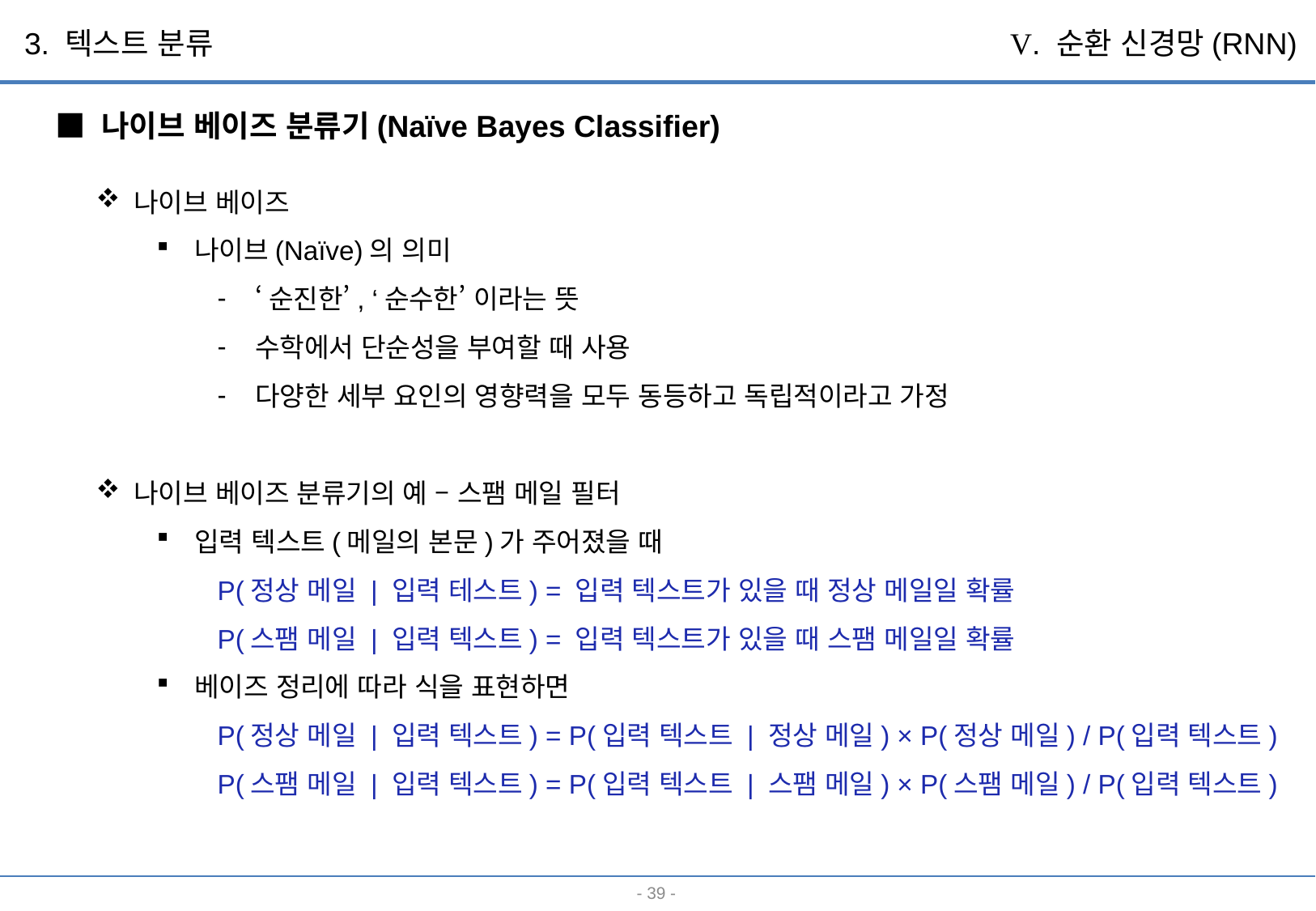

3. 텍스트 분류
V. 순환 신경망(RNN)
■ 나이브 베이즈 분류기(Naïve Bayes Classifier)
나이브 베이즈
나이브(Naïve)의 의미
‘순진한’, ‘순수한’ 이라는 뜻
수학에서 단순성을 부여할 때 사용
다양한 세부 요인의 영향력을 모두 동등하고 독립적이라고 가정

나이브 베이즈 분류기의 예 – 스팸 메일 필터
입력 텍스트(메일의 본문)가 주어졌을 때
P(정상 메일 | 입력 테스트) = 입력 텍스트가 있을 때 정상 메일일 확률
P(스팸 메일 | 입력 텍스트) = 입력 텍스트가 있을 때 스팸 메일일 확률
베이즈 정리에 따라 식을 표현하면
P(정상 메일 | 입력 텍스트) = P(입력 텍스트 | 정상 메일) × P(정상 메일) / P(입력 텍스트)
P(스팸 메일 | 입력 텍스트) = P(입력 텍스트 | 스팸 메일) × P(스팸 메일) / P(입력 텍스트)
- 39 -